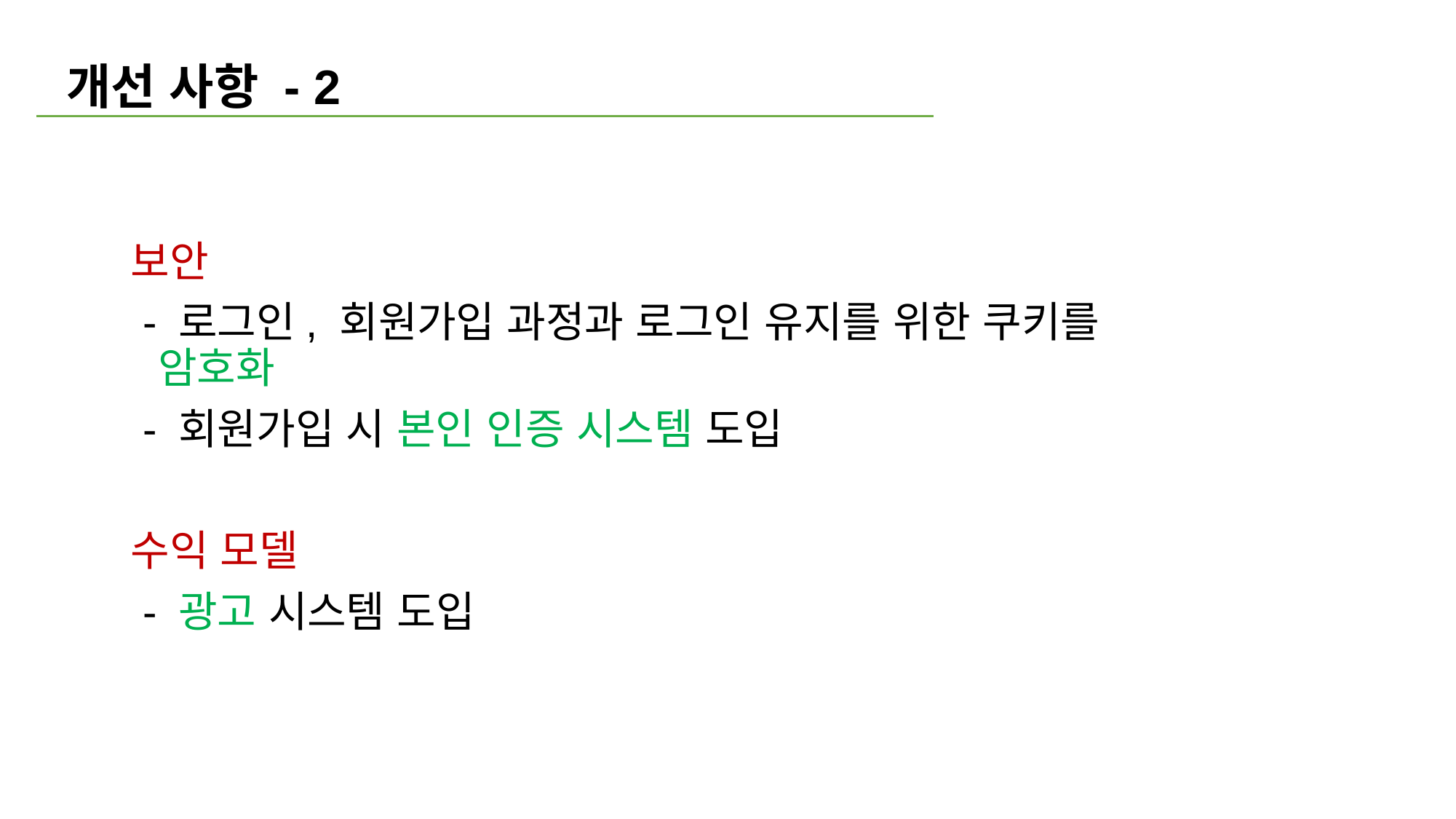

개선 사항 - 2

보안
 - 로그인, 회원가입 과정과 로그인 유지를 위한 쿠키를 암호화
 - 회원가입 시 본인 인증 시스템 도입

수익 모델
 - 광고 시스템 도입